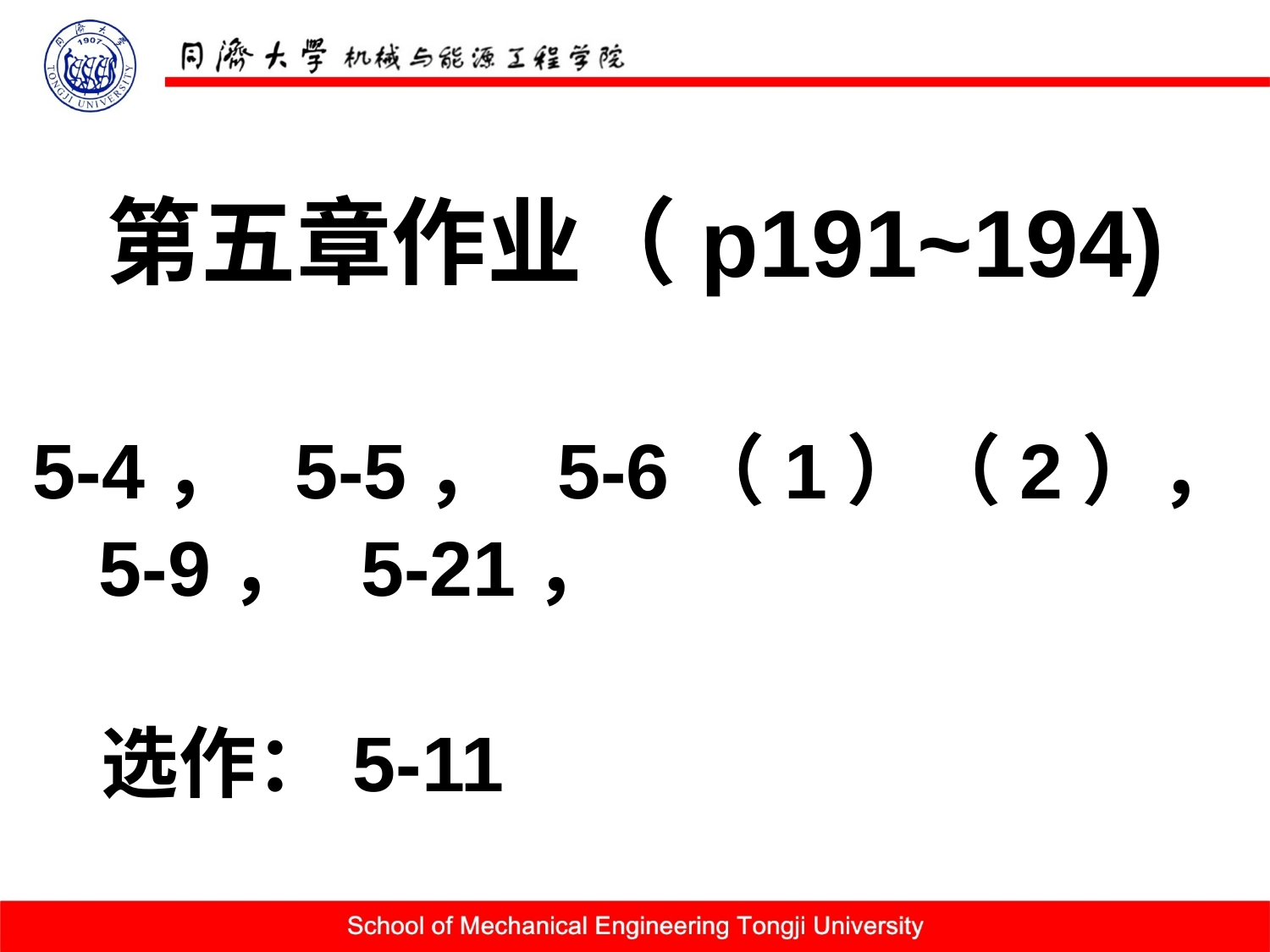

第五章作业（p191~194)

5-4，  5-5，  5-6（1）（2），
    5-9，  5-21，

    选作：5-11